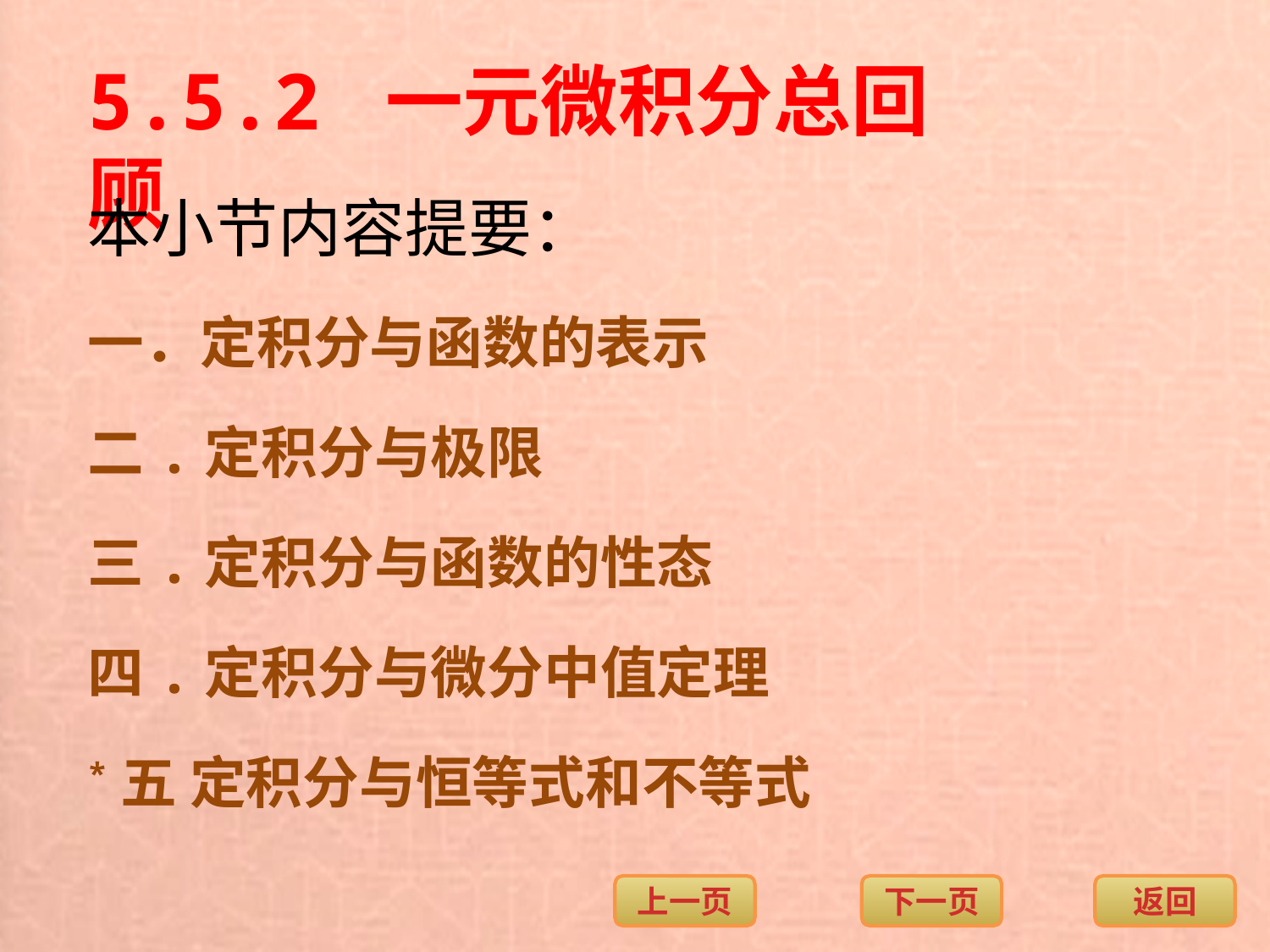

5.5.2 一元微积分总回顾
本小节内容提要：
一．定积分与函数的表示
二.定积分与极限
三.定积分与函数的性态
四.定积分与微分中值定理
*五 定积分与恒等式和不等式